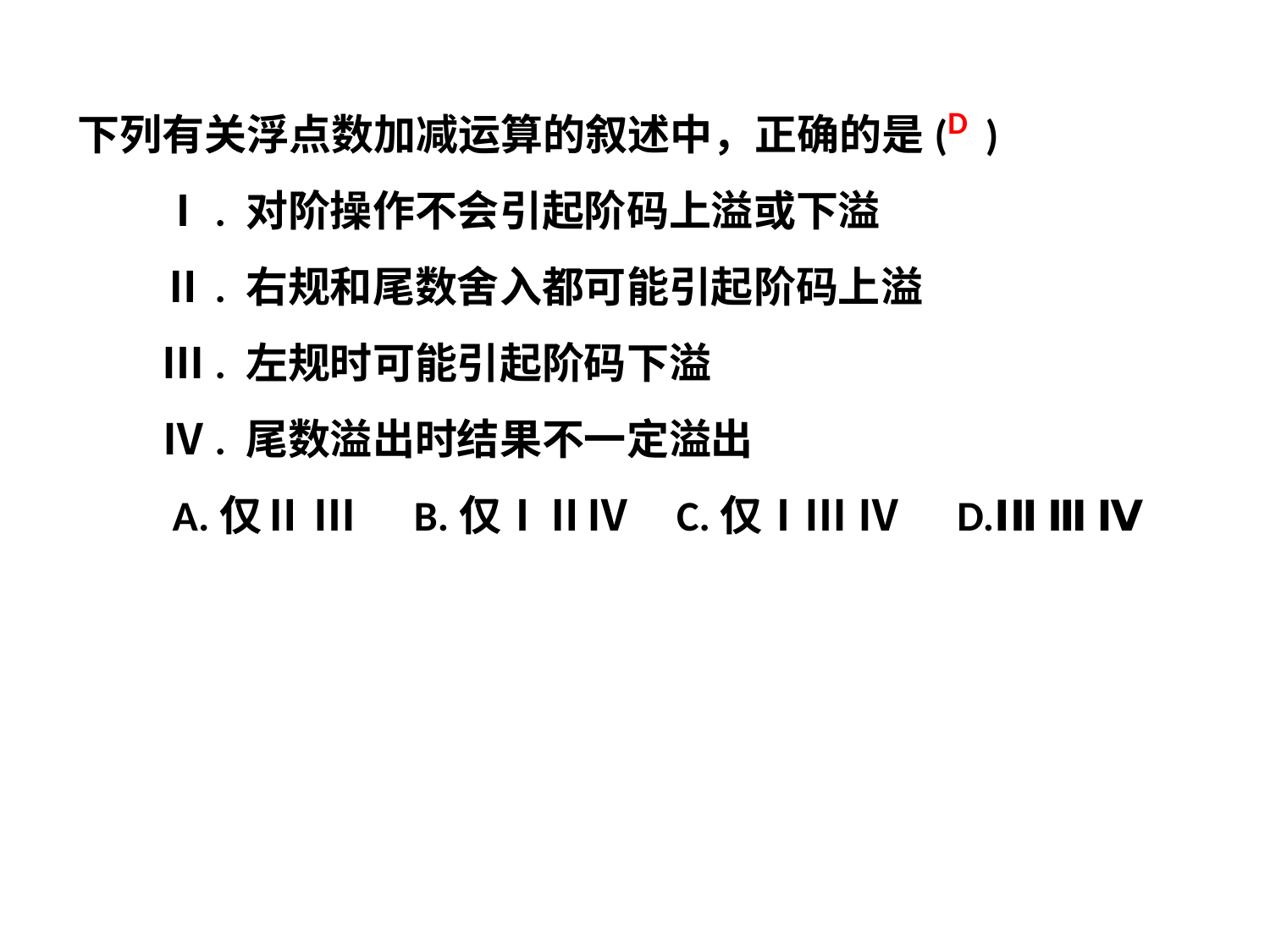

下列有关浮点数加减运算的叙述中，正确的是(    )
　　Ⅰ. 对阶操作不会引起阶码上溢或下溢
　　Ⅱ. 右规和尾数舍入都可能引起阶码上溢
　　Ⅲ. 左规时可能引起阶码下溢
　　Ⅳ. 尾数溢出时结果不一定溢出
　　A.仅Ⅱ Ⅲ     B.仅ⅠⅡⅣ    C.仅ⅠⅢ Ⅳ     D.ⅠⅡ Ⅲ Ⅳ

D